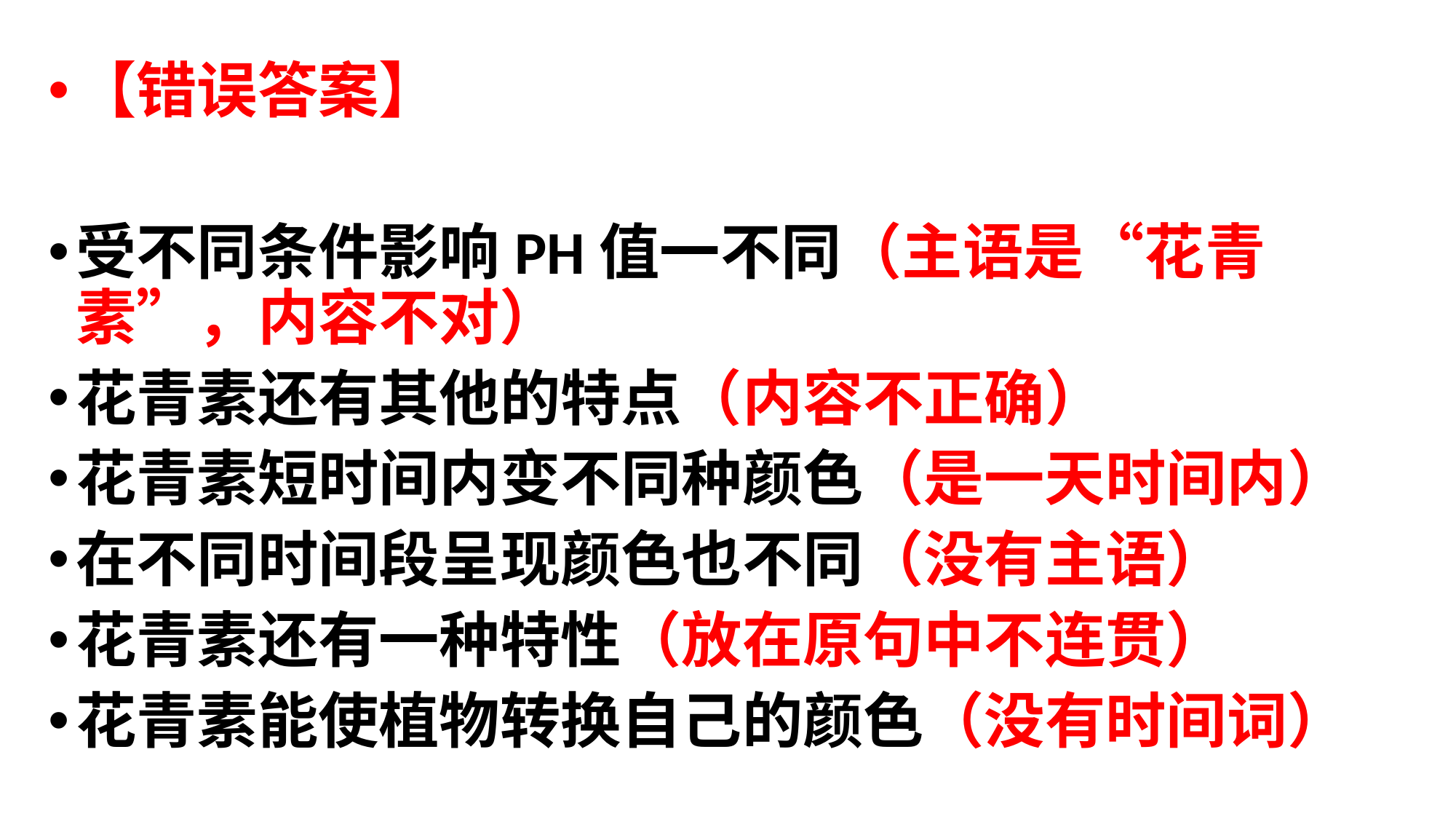

【错误答案】

受不同条件影响PH值一不同（主语是“花青素”，内容不对）
花青素还有其他的特点（内容不正确）
花青素短时间内变不同种颜色（是一天时间内）
在不同时间段呈现颜色也不同（没有主语）
花青素还有一种特性（放在原句中不连贯）
花青素能使植物转换自己的颜色（没有时间词）